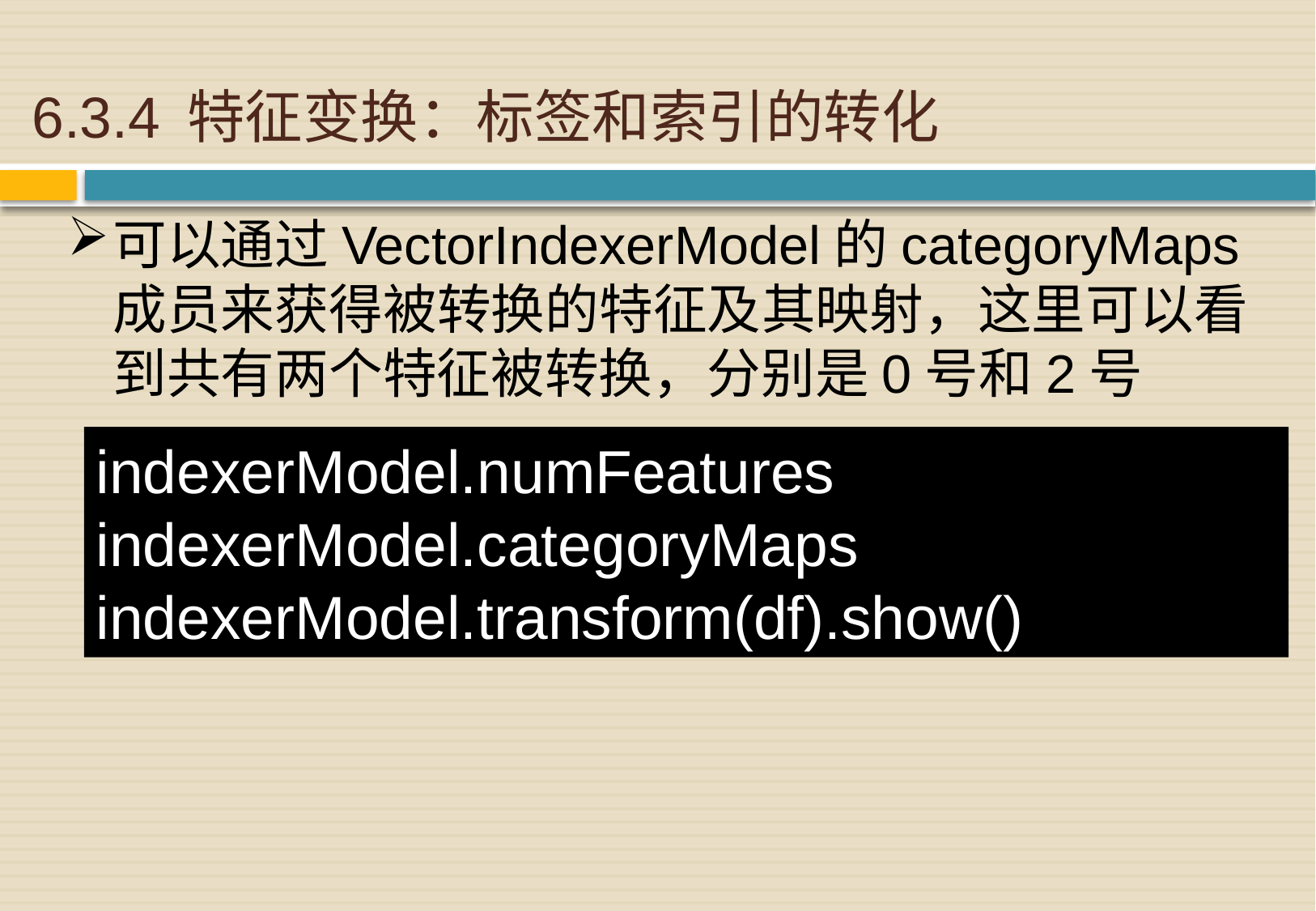

# 6.3.4 特征变换：标签和索引的转化
可以通过VectorIndexerModel的categoryMaps成员来获得被转换的特征及其映射，这里可以看到共有两个特征被转换，分别是0号和2号
indexerModel.numFeatures
indexerModel.categoryMaps
indexerModel.transform(df).show()